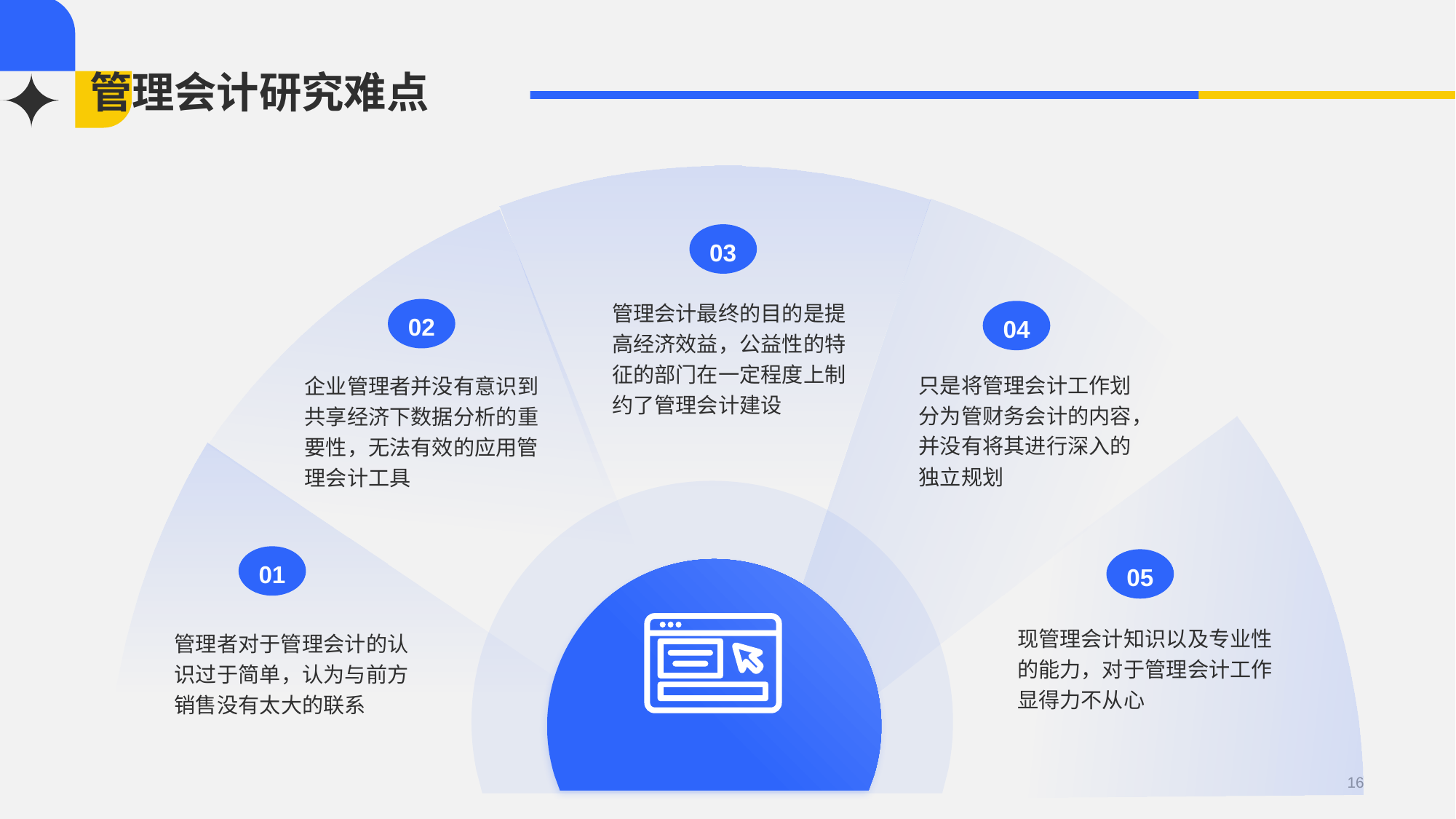

# 管理会计研究难点

03
管理会计最终的目的是提高经济效益，公益性的特征的部门在一定程度上制约了管理会计建设

04
只是将管理会计工作划分为管财务会计的内容，并没有将其进行深入的独立规划

02
企业管理者并没有意识到共享经济下数据分析的重要性，无法有效的应用管理会计工具

01
管理者对于管理会计的认识过于简单，认为与前方销售没有太大的联系

05
现管理会计知识以及专业性的能力，对于管理会计工作显得力不从心

16